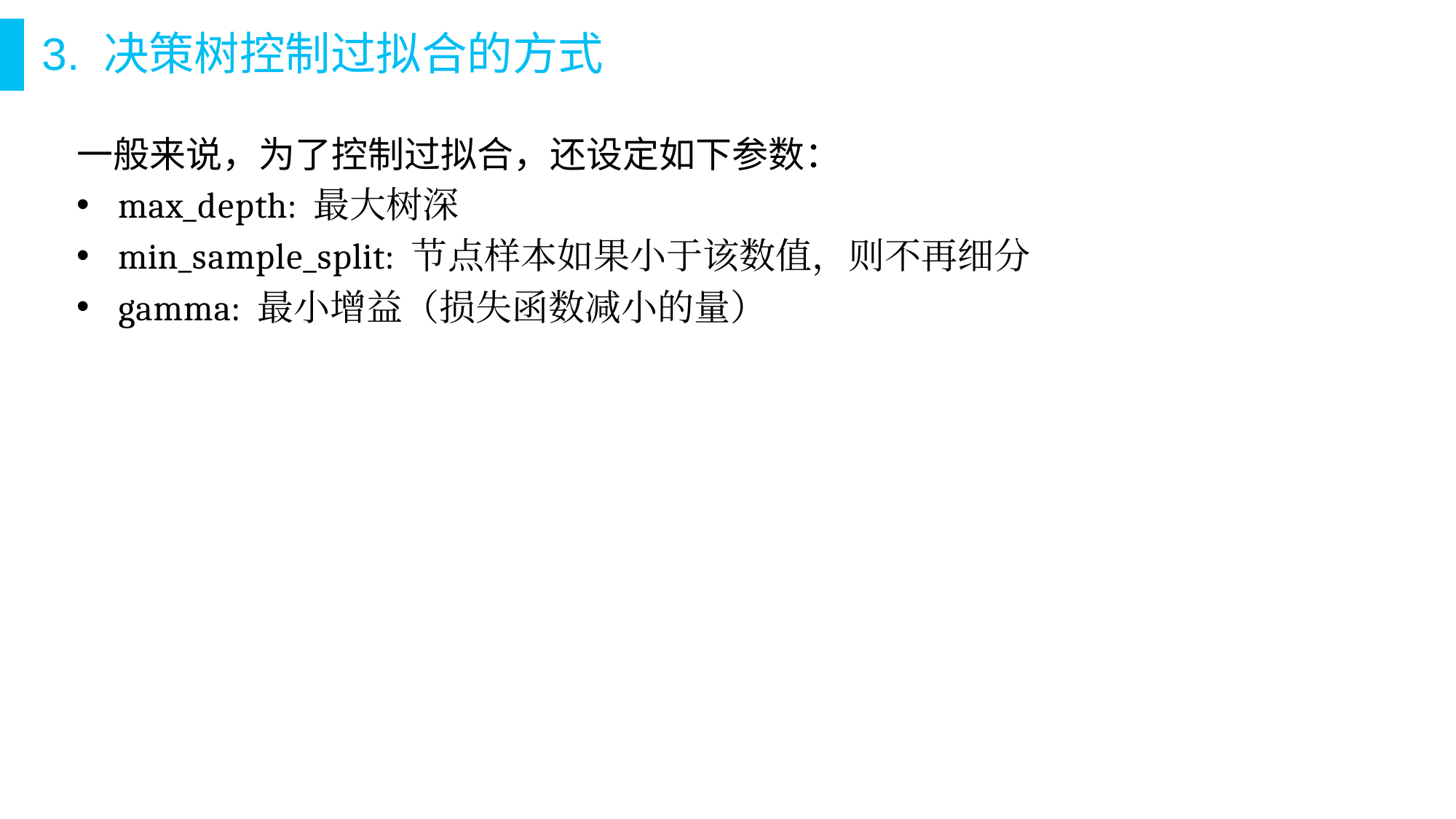

# 3. 决策树控制过拟合的方式
一般来说，为了控制过拟合，还设定如下参数：
max_depth: 最大树深
min_sample_split: 节点样本如果小于该数值，则不再细分
gamma: 最小增益（损失函数减小的量）